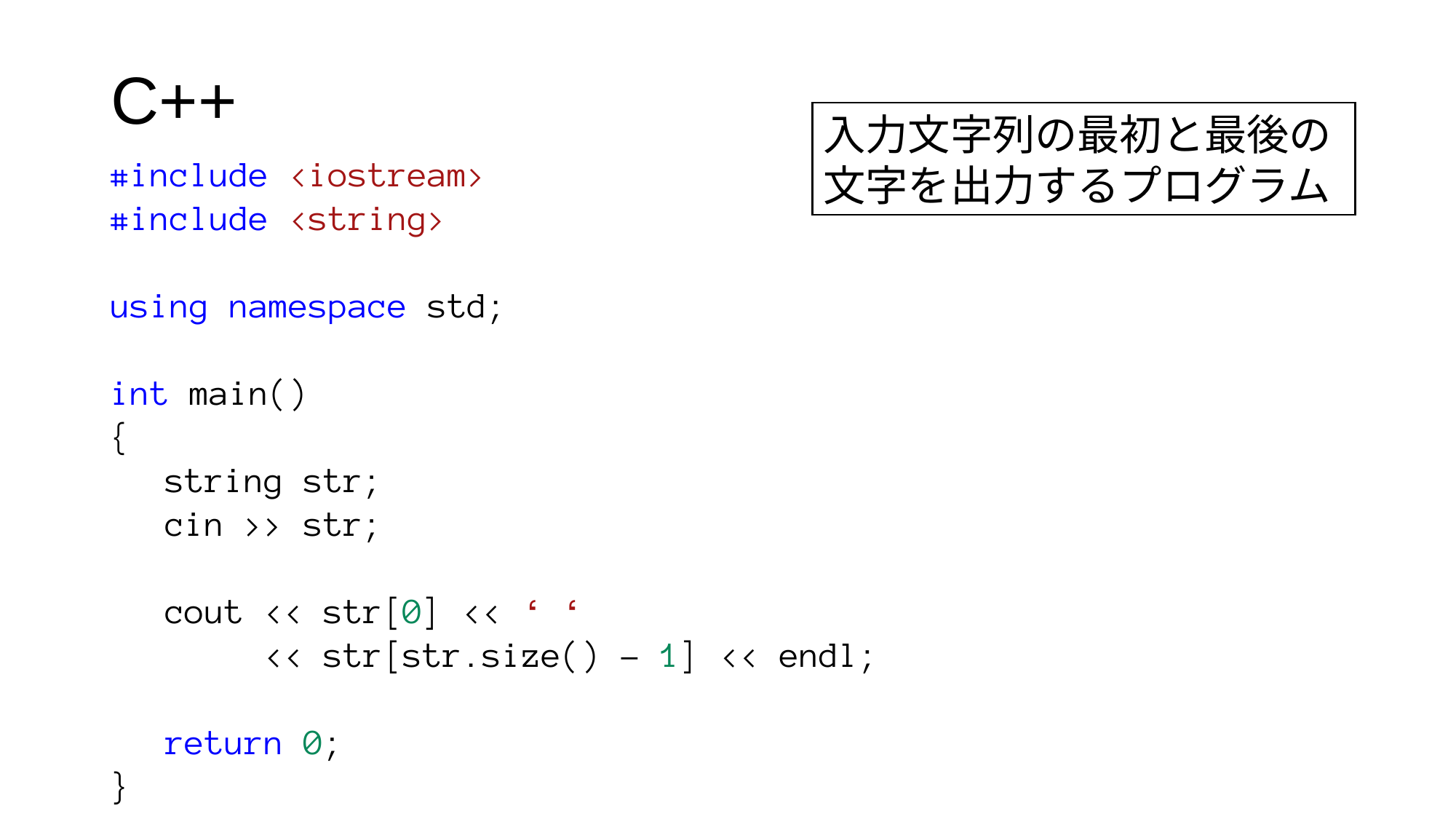

# C++
入力文字列の最初と最後の文字を出力するプログラム
#include <iostream>
#include <string>
using namespace std;
int main()
{
string str;
cin >> str;
cout << str[0] << ‘ ‘
     << str[str.size() - 1] << endl;
return 0;
}